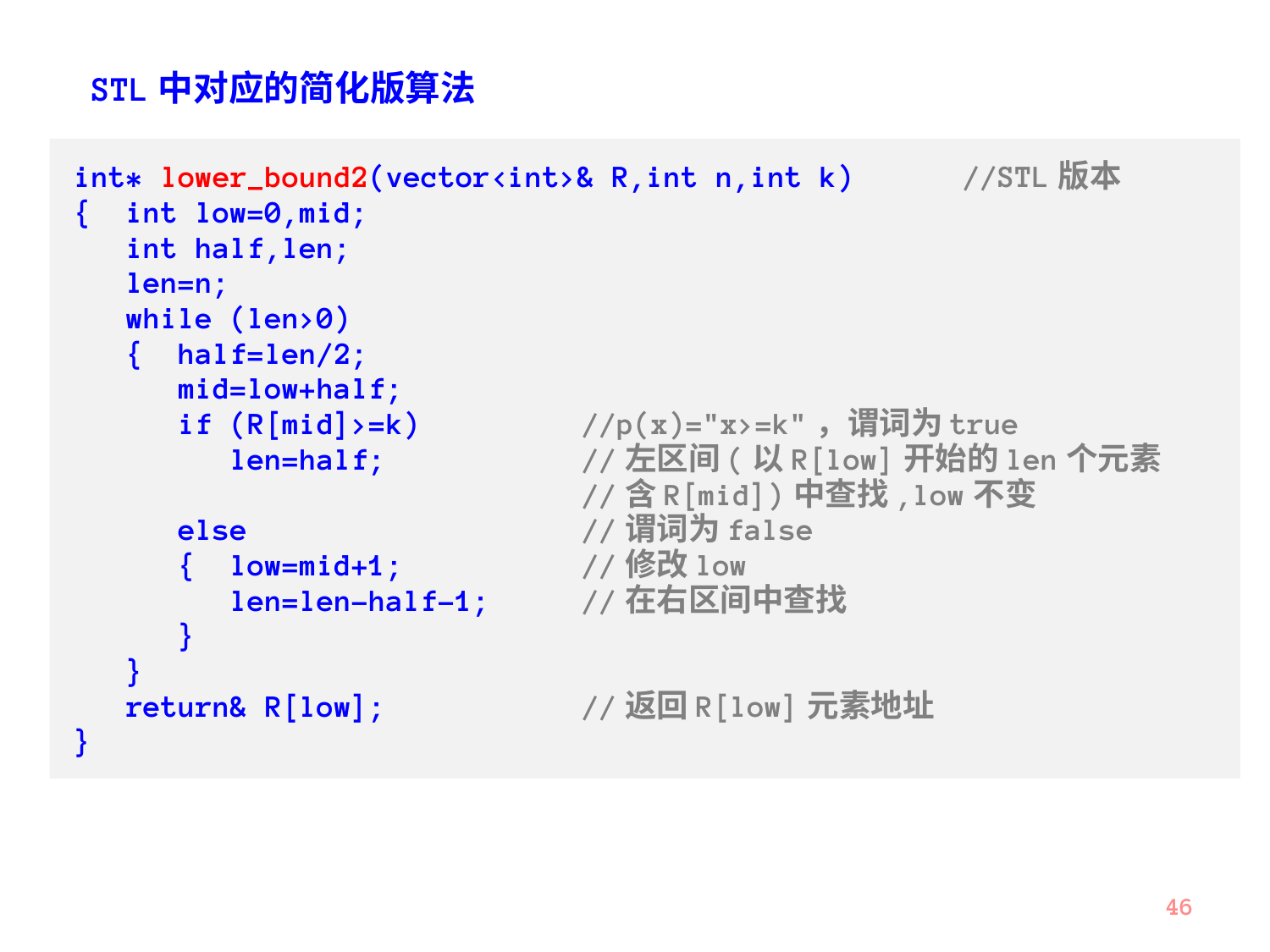

STL中对应的简化版算法
int* lower_bound2(vector<int>& R,int n,int k)	//STL版本
{  int low=0,mid;
   int half,len;
   len=n;
   while (len>0)
   {  half=len/2;
      mid=low+half;
      if (R[mid]>=k)		//p(x)="x>=k"，谓词为true
         len=half;		//左区间(以R[low]开始的len个元素
				//含R[mid])中查找,low不变
      else			//谓词为false
      {  low=mid+1;		//修改low
         len=len-half-1;	//在右区间中查找
      }
   }
   return& R[low];		//返回R[low]元素地址
}
46